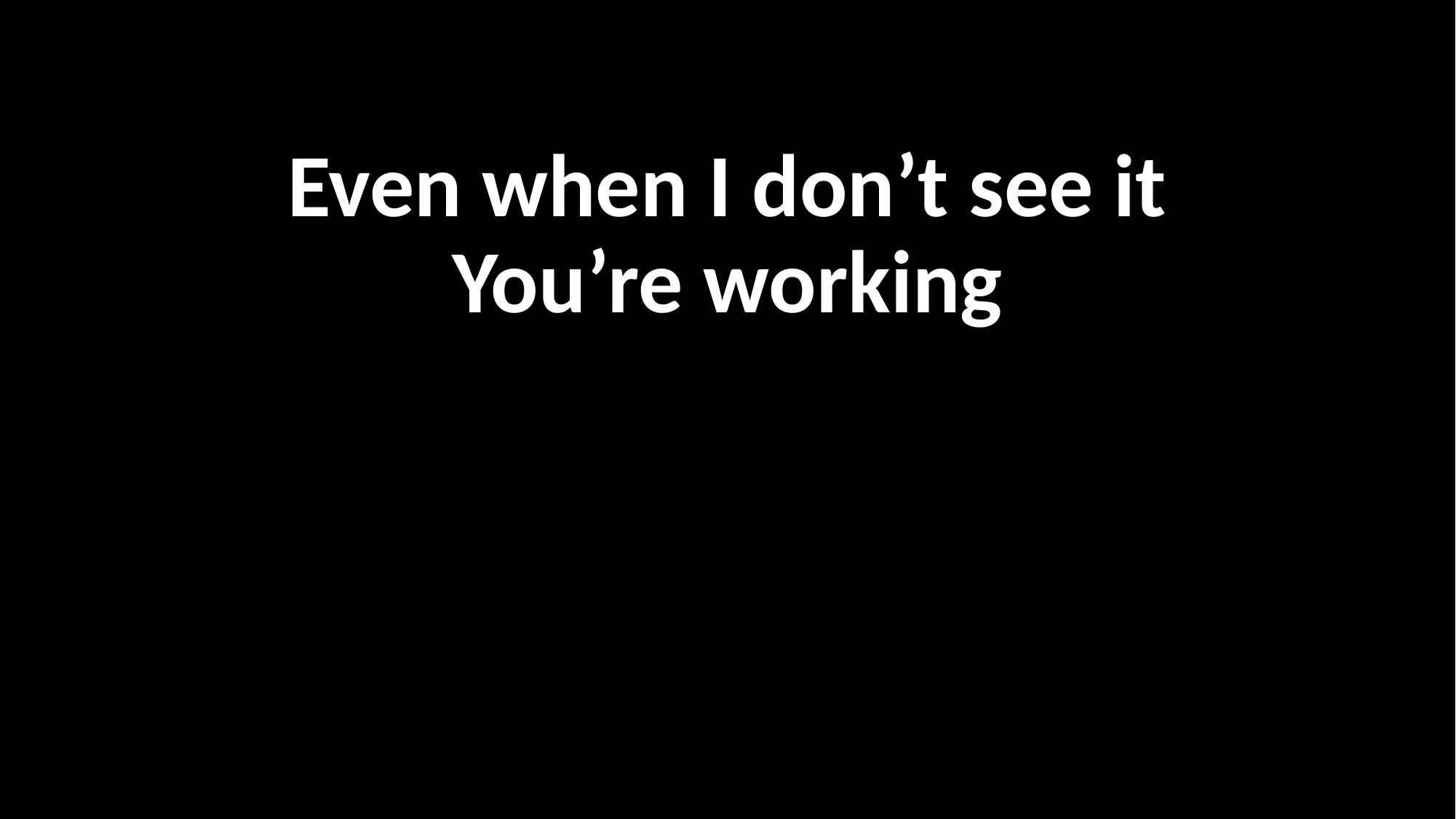

Even when I don’t see it
You’re working
주 행하심 보이지 않아도